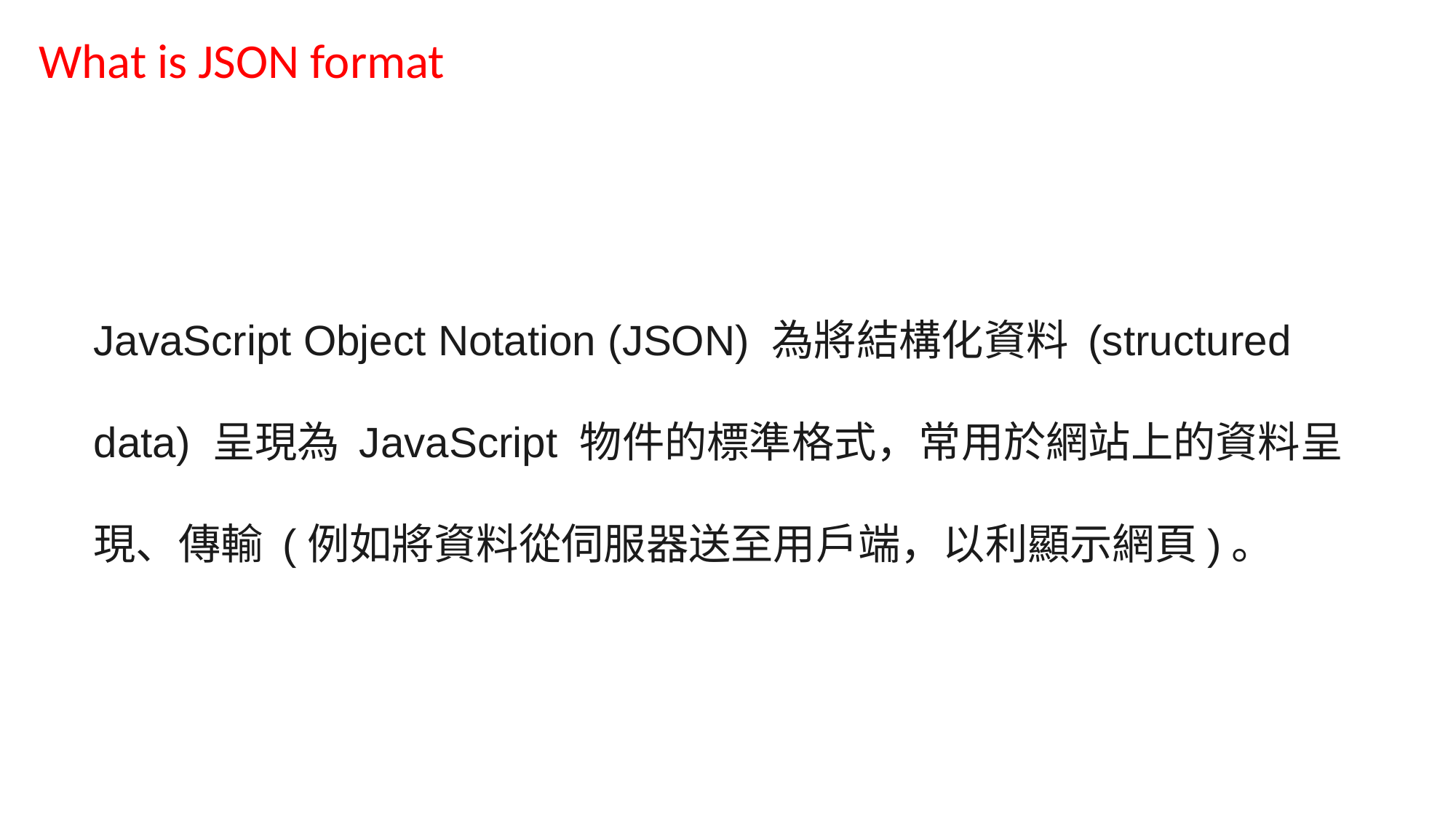

What is JSON format
JavaScript Object Notation (JSON) 為將結構化資料 (structured data) 呈現為 JavaScript 物件的標準格式，常用於網站上的資料呈現、傳輸 (例如將資料從伺服器送至用戶端，以利顯示網頁)。